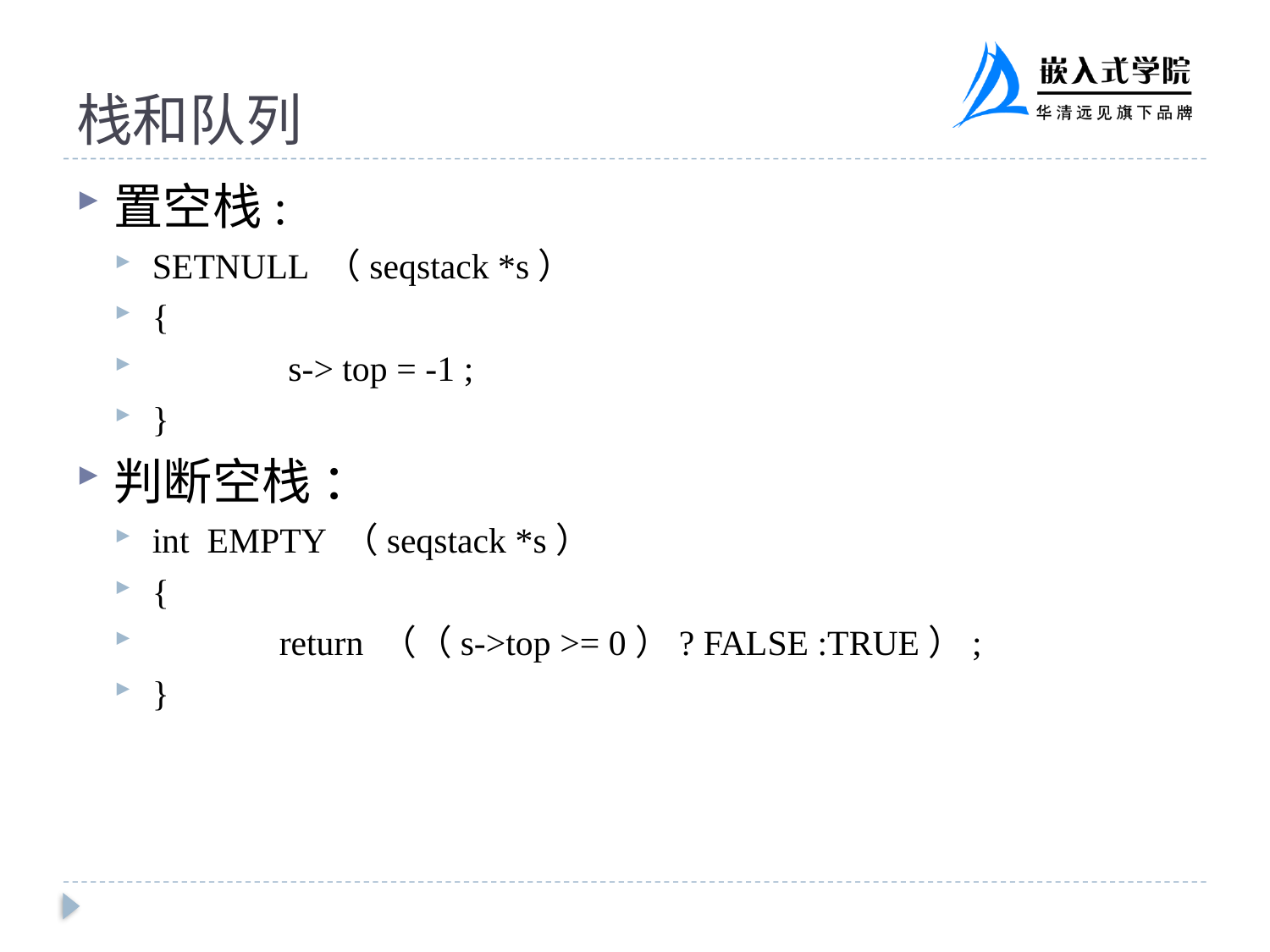

# 栈和队列
置空栈:
SETNULL （seqstack *s）
{
	 s-> top = -1 ;
}
判断空栈 ：
int  EMPTY （seqstack *s）
{
	return （（s->top >= 0）? FALSE :TRUE）;
}

92